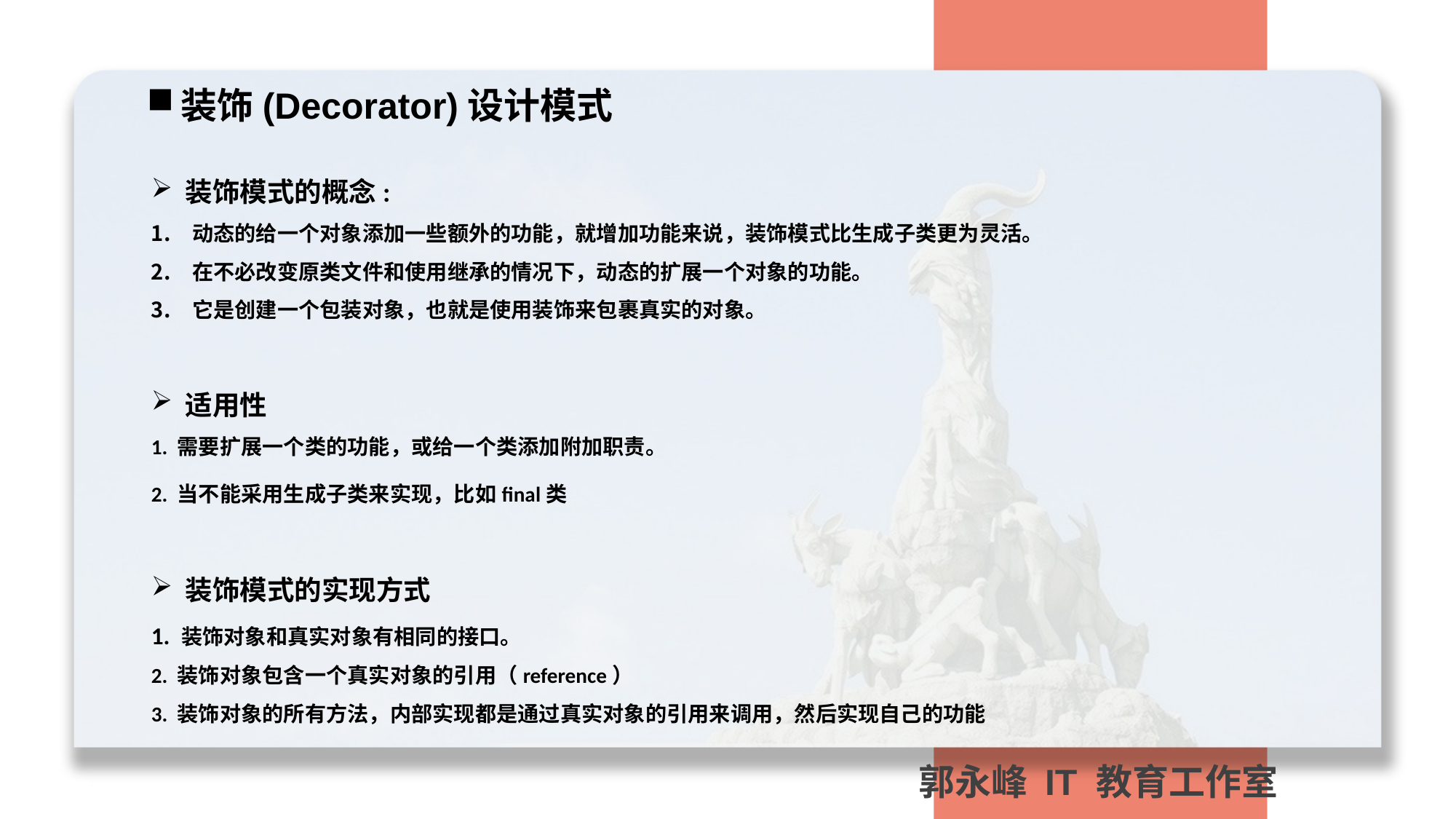

装饰(Decorator)设计模式
装饰模式的概念:
动态的给一个对象添加一些额外的功能，就增加功能来说，装饰模式比生成子类更为灵活。
在不必改变原类文件和使用继承的情况下，动态的扩展一个对象的功能。
它是创建一个包装对象，也就是使用装饰来包裹真实的对象。

适用性
1. 需要扩展一个类的功能，或给一个类添加附加职责。
2. 当不能采用生成子类来实现，比如final类

装饰模式的实现方式
1. 装饰对象和真实对象有相同的接口。
2. 装饰对象包含一个真实对象的引用（reference）
3. 装饰对象的所有方法，内部实现都是通过真实对象的引用来调用，然后实现自己的功能